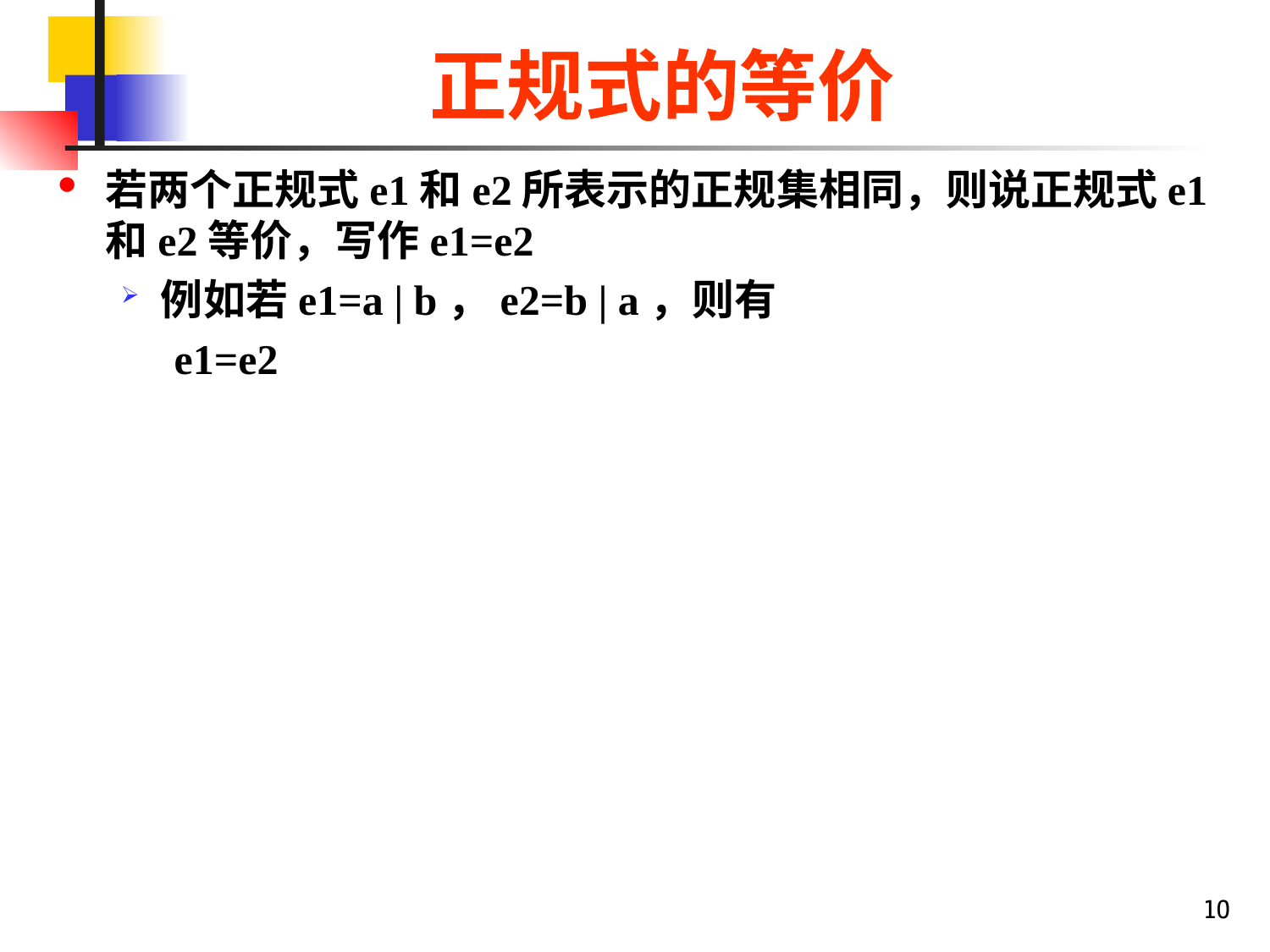

# 正规式的等价
若两个正规式e1和e2所表示的正规集相同，则说正规式e1和e2等价，写作e1=e2
例如若e1=a | b，e2=b | a，则有
     e1=e2
10